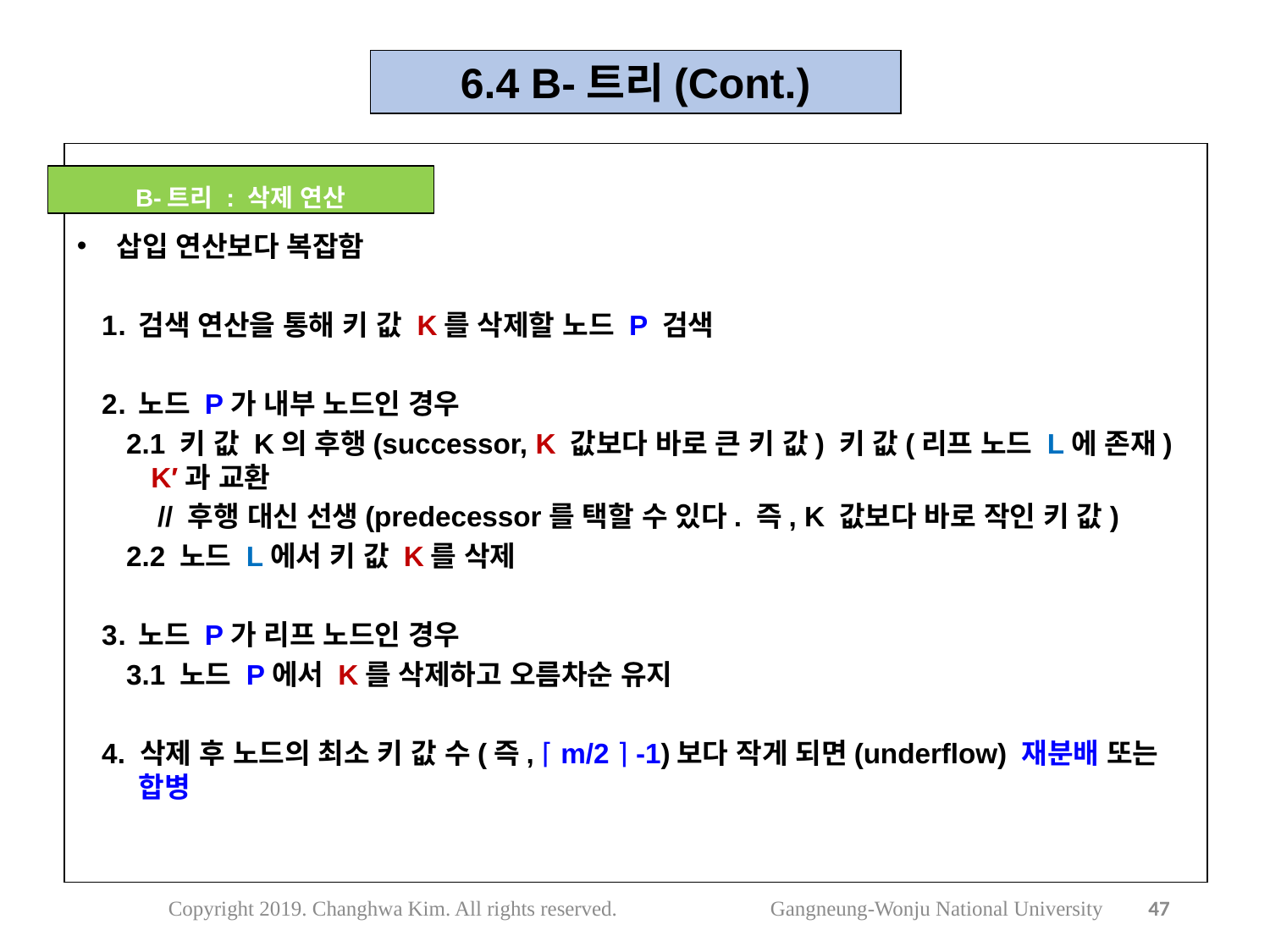

6.4 B-트리(Cont.)

삽입 연산보다 복잡함

검색 연산을 통해 키 값 K를 삭제할 노드 P 검색

노드 P가 내부 노드인 경우
2.1 키 값 K의 후행(successor, K 값보다 바로 큰 키 값) 키 값(리프 노드 L에 존재) K′과 교환
    // 후행 대신 선생(predecessor를 택할 수 있다. 즉, K 값보다 바로 작인 키 값)
2.2 노드 L에서 키 값 K를 삭제

노드 P가 리프 노드인 경우
3.1 노드 P에서 K를 삭제하고 오름차순 유지

4. 삭제 후 노드의 최소 키 값 수(즉, ⌈ m/2 ⌉ -1)보다 작게 되면(underflow) 재분배 또는 합병
B-트리 : 삭제 연산
Copyright 2019. Changhwa Kim. All rights reserved.                             Gangneung-Wonju National University
47
47